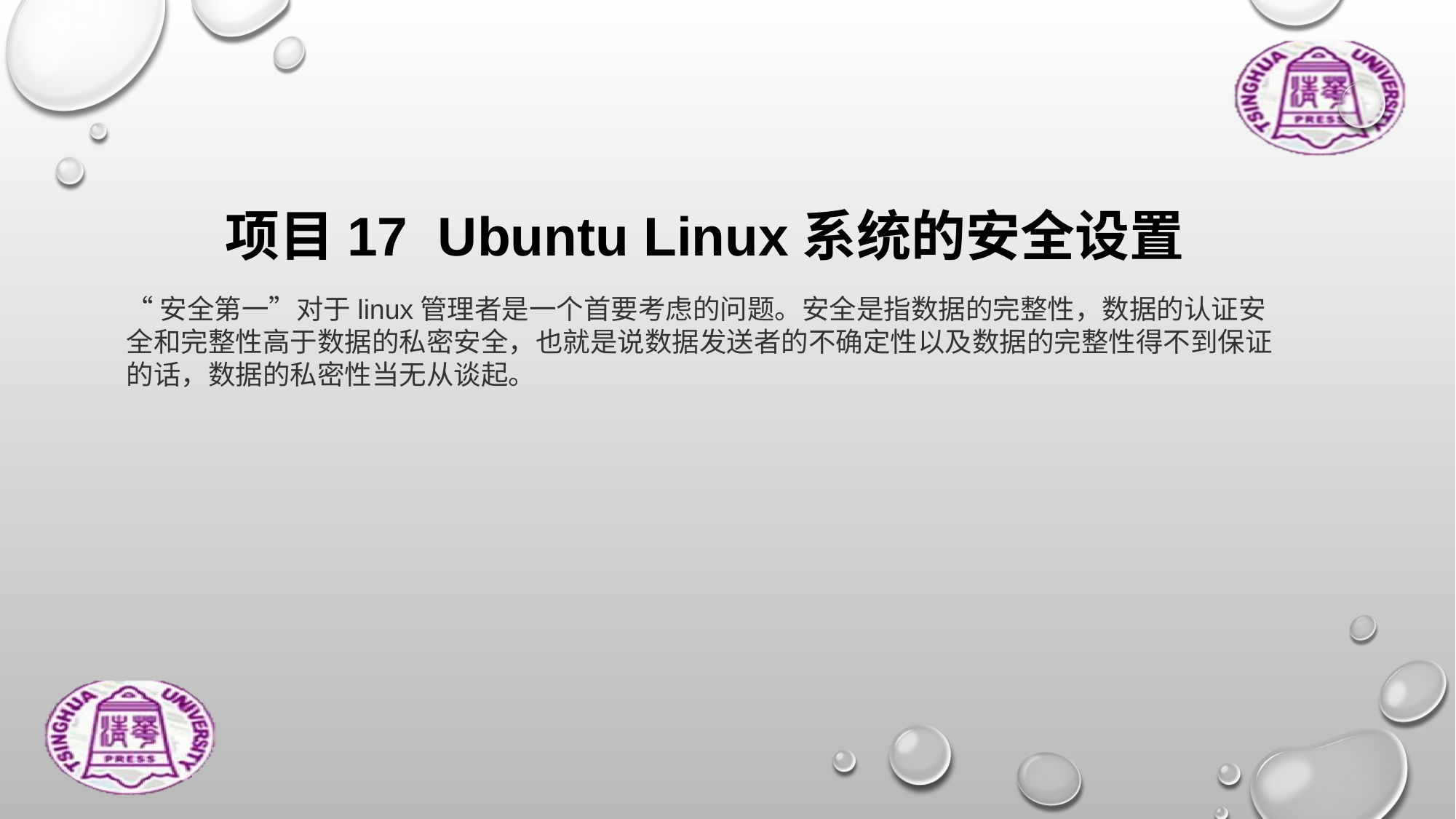

项目17  Ubuntu Linux系统的安全设置
“安全第一”对于linux管理者是一个首要考虑的问题。安全是指数据的完整性，数据的认证安全和完整性高于数据的私密安全，也就是说数据发送者的不确定性以及数据的完整性得不到保证的话，数据的私密性当无从谈起。